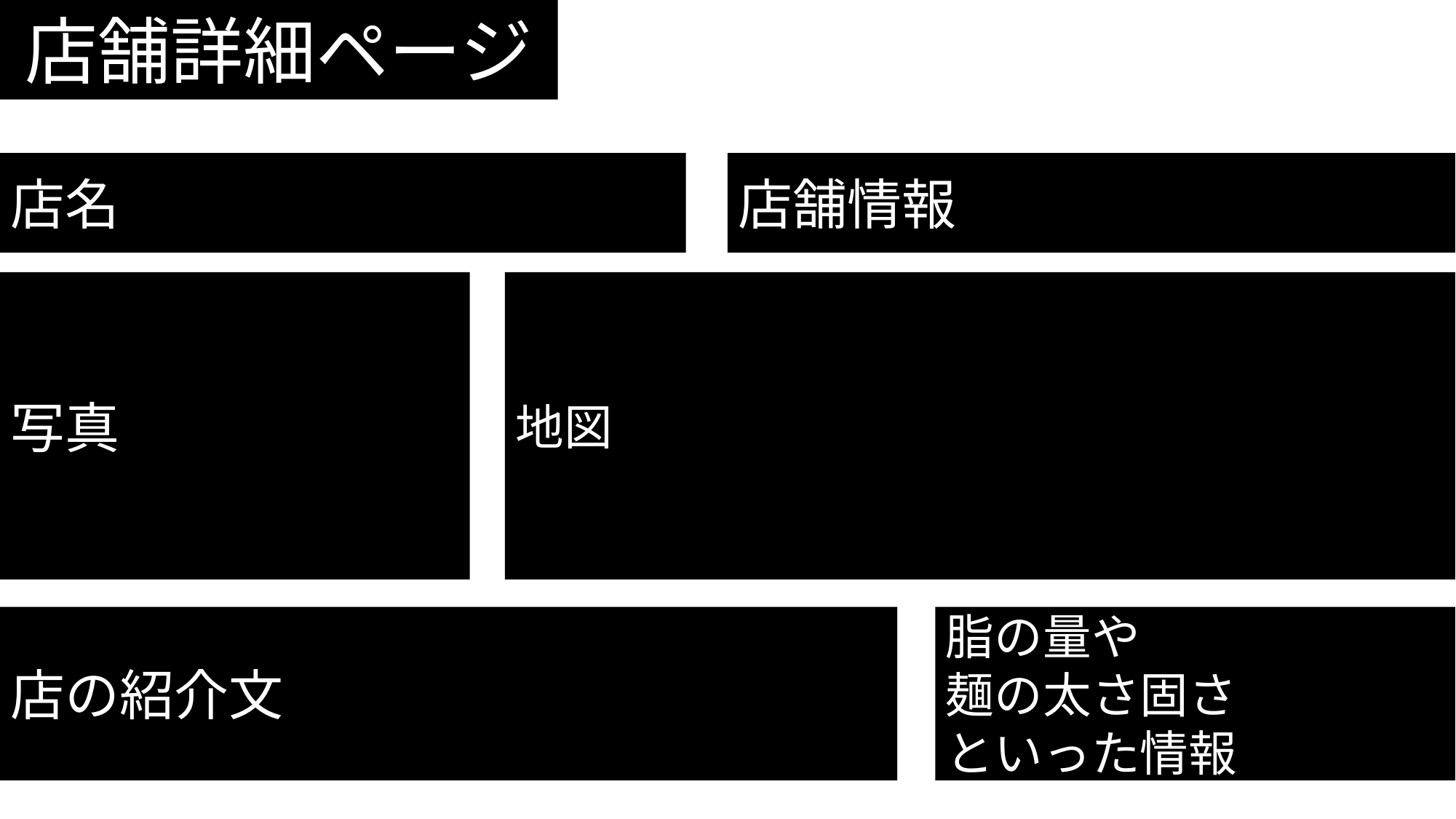

店舗詳細ページ
店名
店舗情報
写真
地図
店の紹介文
脂の量や
麺の太さ固さ
といった情報